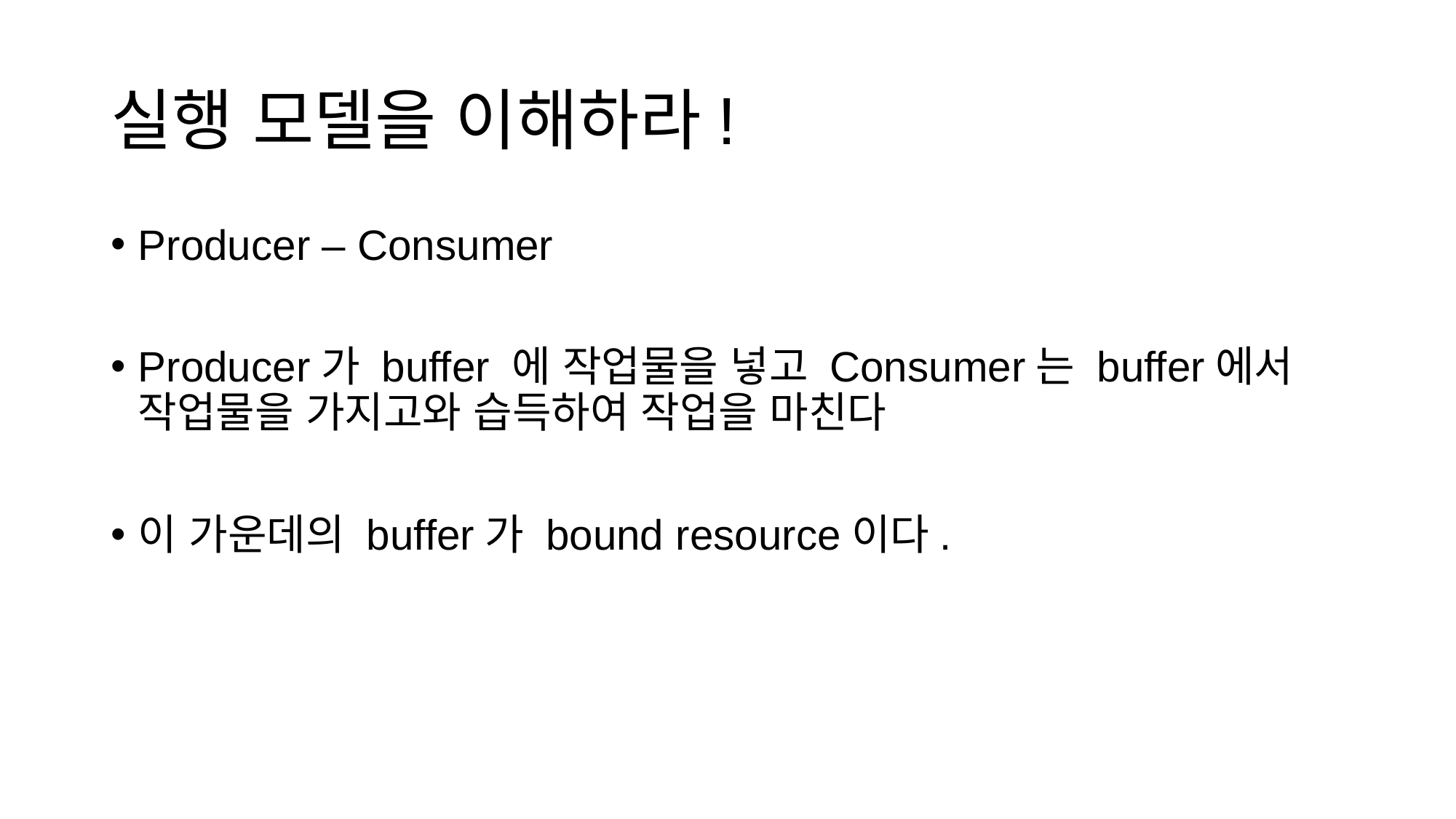

# 실행 모델을 이해하라!
Producer – Consumer

Producer가 buffer 에 작업물을 넣고 Consumer는 buffer에서 작업물을 가지고와 습득하여 작업을 마친다

이 가운데의 buffer가 bound resource이다.